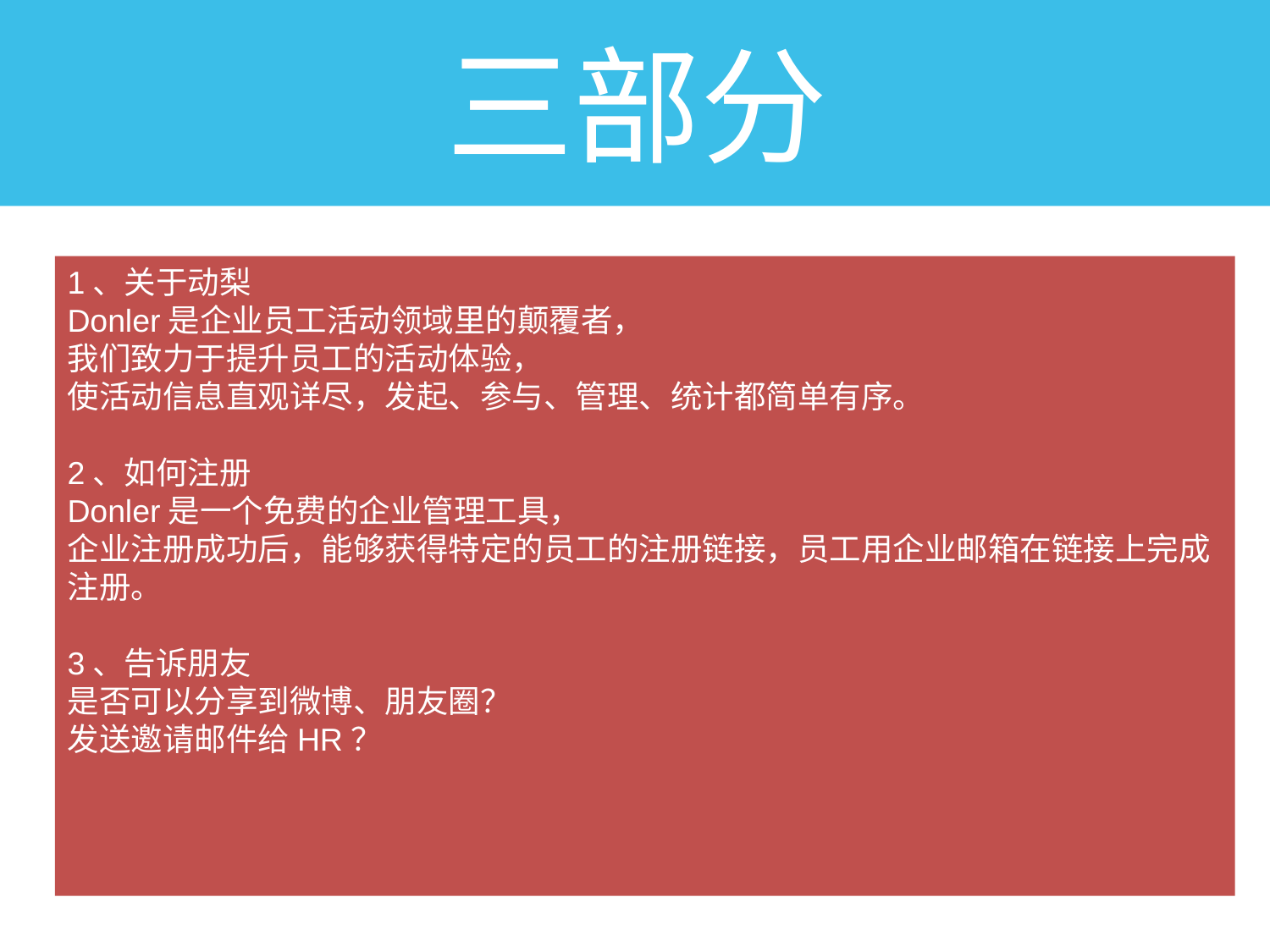

三部分
1、关于动梨
Donler是企业员工活动领域里的颠覆者，
我们致力于提升员工的活动体验，
使活动信息直观详尽，发起、参与、管理、统计都简单有序。

2、如何注册
Donler是一个免费的企业管理工具，
企业注册成功后，能够获得特定的员工的注册链接，员工用企业邮箱在链接上完成注册。

3、告诉朋友
是否可以分享到微博、朋友圈？
发送邀请邮件给HR？